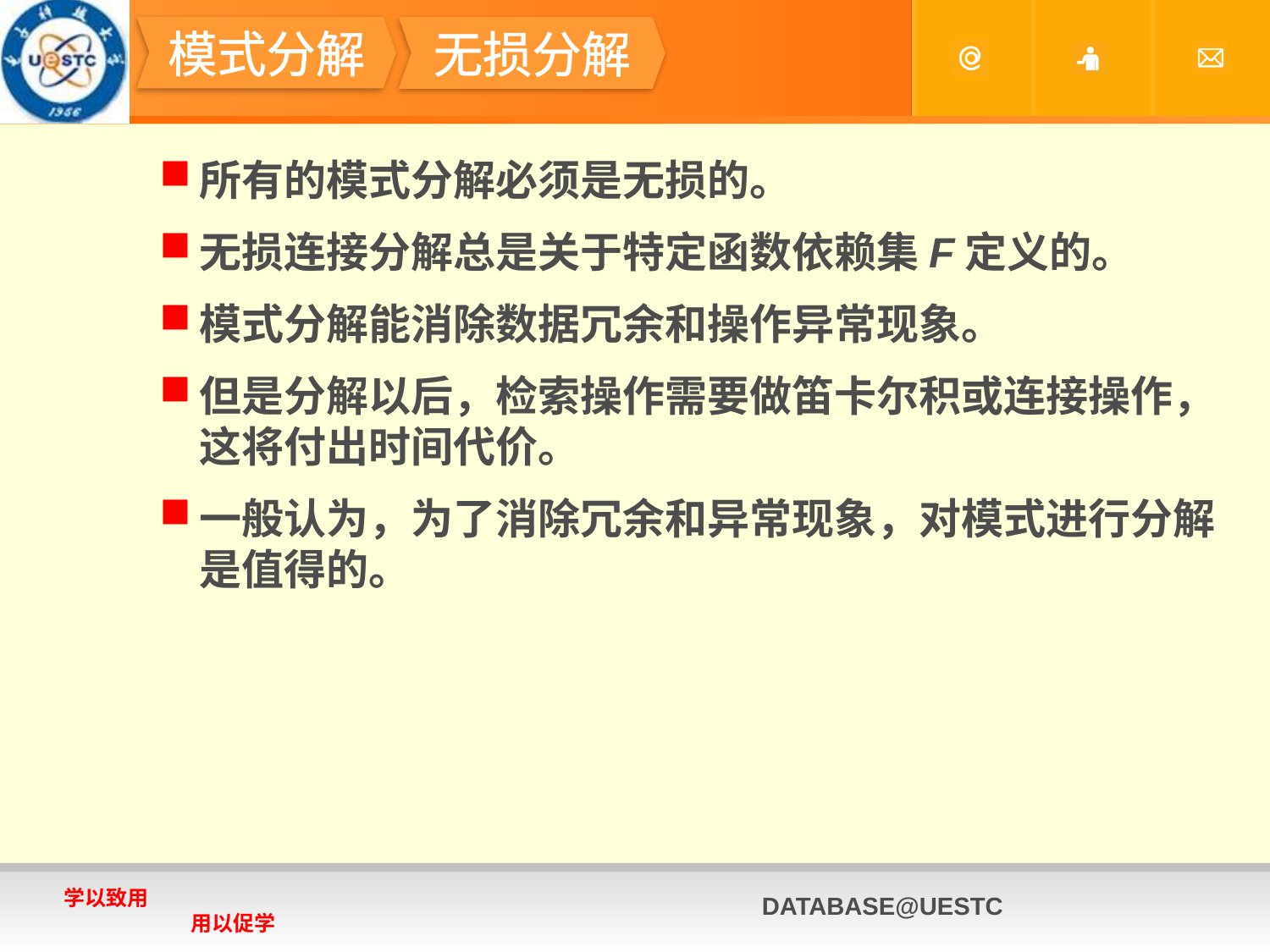

#
模式分解
无损分解
所有的模式分解必须是无损的。
无损连接分解总是关于特定函数依赖集F定义的。
模式分解能消除数据冗余和操作异常现象。
但是分解以后，检索操作需要做笛卡尔积或连接操作，这将付出时间代价。
一般认为，为了消除冗余和异常现象，对模式进行分解是值得的。